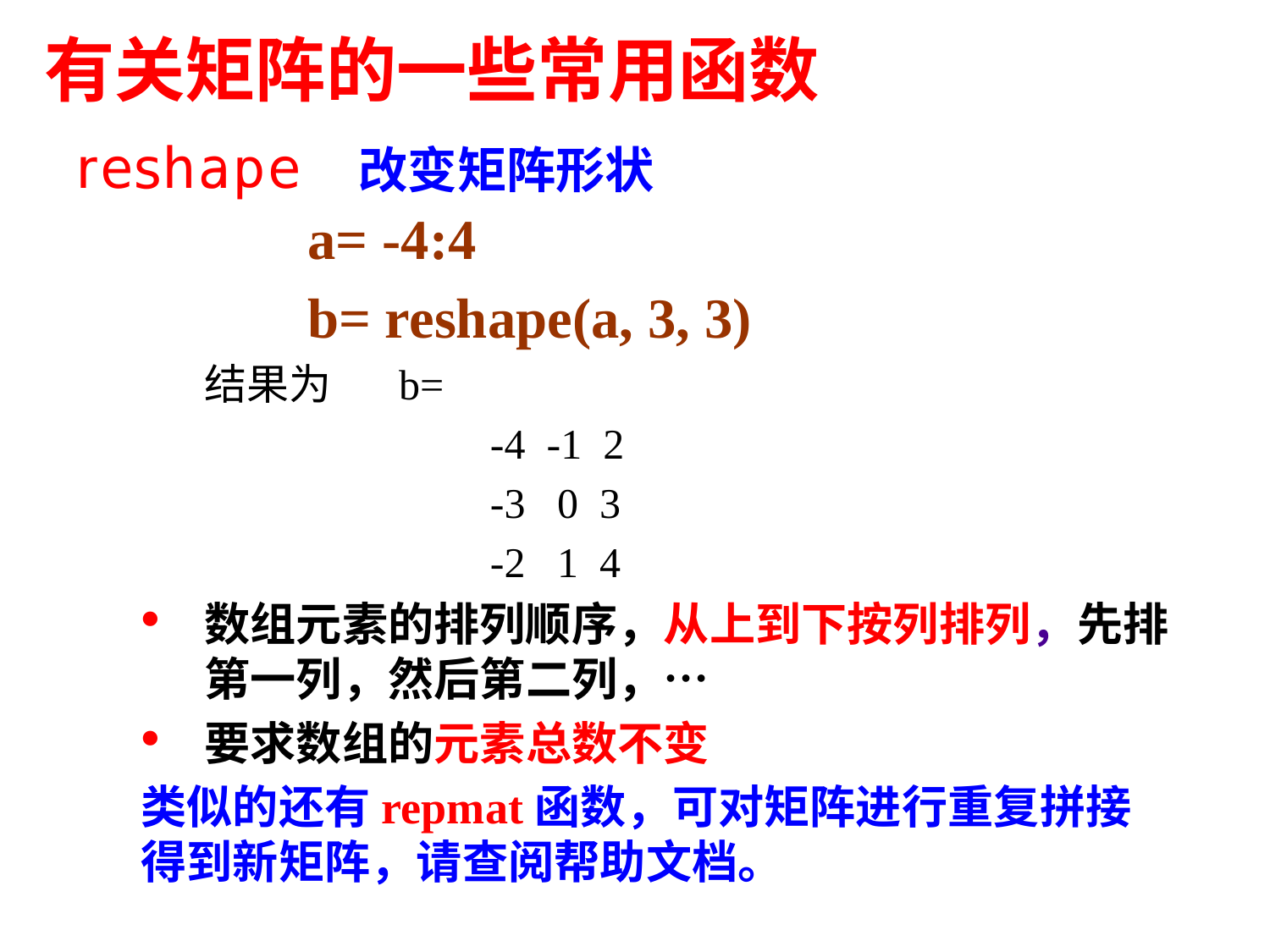

有关矩阵的一些常用函数
reshape   改变矩阵形状
		a= -4:4
		b= reshape(a, 3, 3)
结果为      b=
			-4  -1  2
			-3   0  3
			-2   1  4
数组元素的排列顺序，从上到下按列排列，先排第一列，然后第二列，…
要求数组的元素总数不变
类似的还有repmat函数，可对矩阵进行重复拼接得到新矩阵，请查阅帮助文档。
41